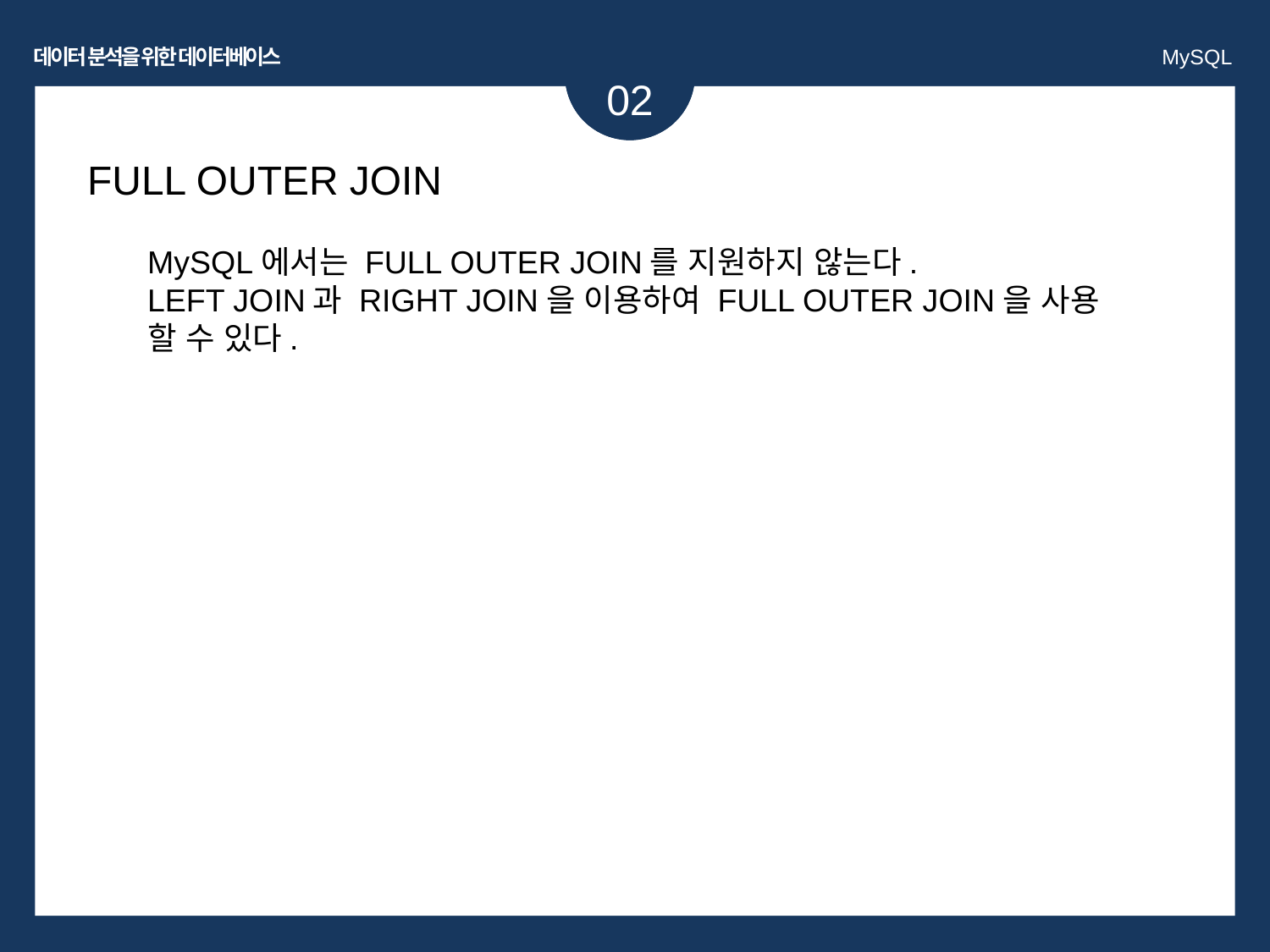

데이터 분석을 위한 데이터베이스
MySQL
02
FULL OUTER JOIN
MySQL에서는 FULL OUTER JOIN를 지원하지 않는다.
LEFT JOIN과 RIGHT JOIN을 이용하여 FULL OUTER JOIN을 사용 할 수 있다.